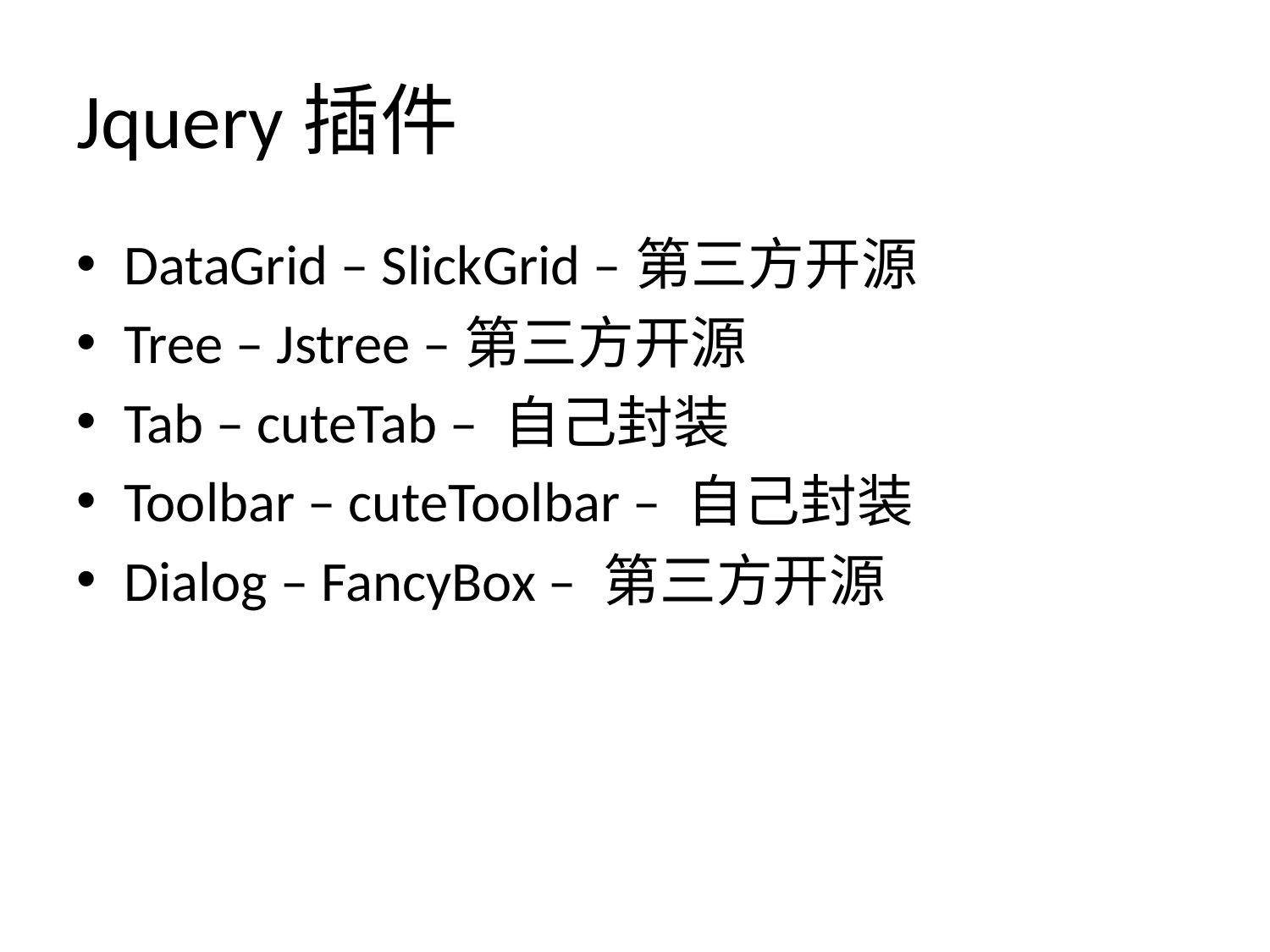

# Jquery插件
DataGrid – SlickGrid –第三方开源
Tree – Jstree –第三方开源
Tab – cuteTab – 自己封装
Toolbar – cuteToolbar – 自己封装
Dialog – FancyBox – 第三方开源